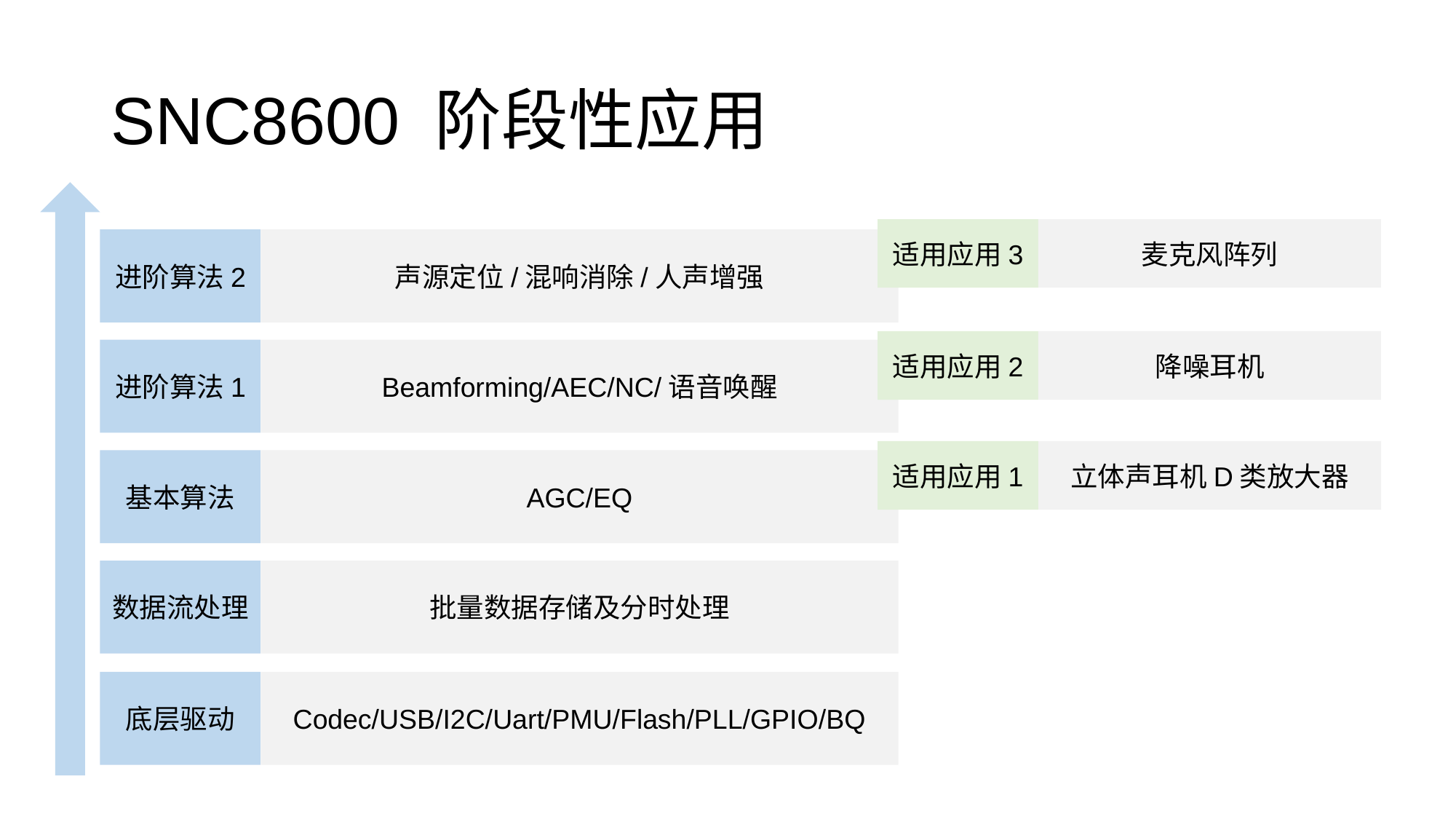

# SNC8600 阶段性应用
适用应用3
麦克风阵列
进阶算法2
声源定位/混响消除/人声增强
适用应用2
降噪耳机
进阶算法1
Beamforming/AEC/NC/语音唤醒
适用应用1
立体声耳机D类放大器

基本算法
AGC/EQ
数据流处理
批量数据存储及分时处理
底层驱动
Codec/USB/I2C/Uart/PMU/Flash/PLL/GPIO/BQ